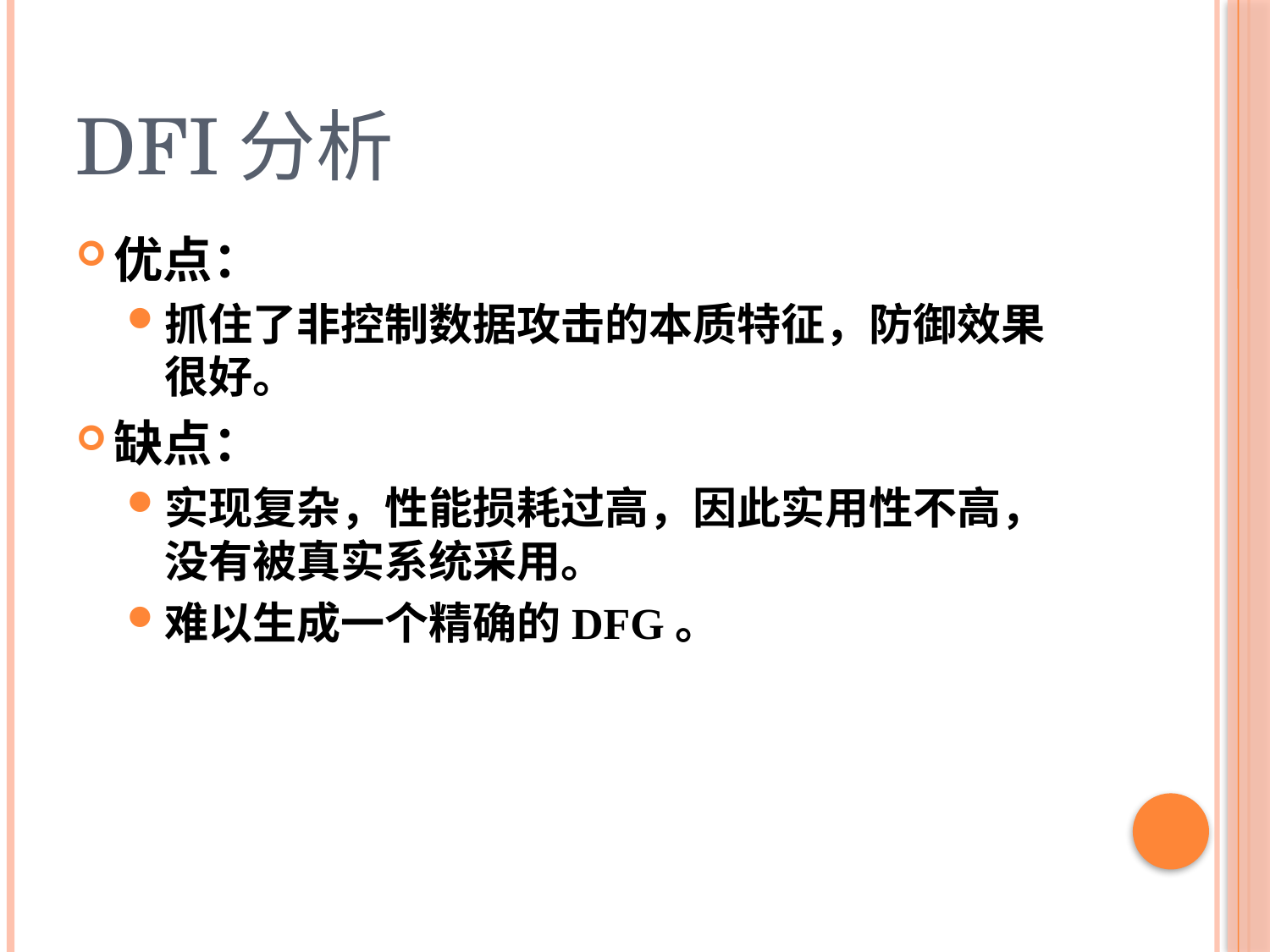

# DFI分析
优点：
抓住了非控制数据攻击的本质特征，防御效果很好。
缺点：
实现复杂，性能损耗过高，因此实用性不高，没有被真实系统采用。
难以生成一个精确的DFG。